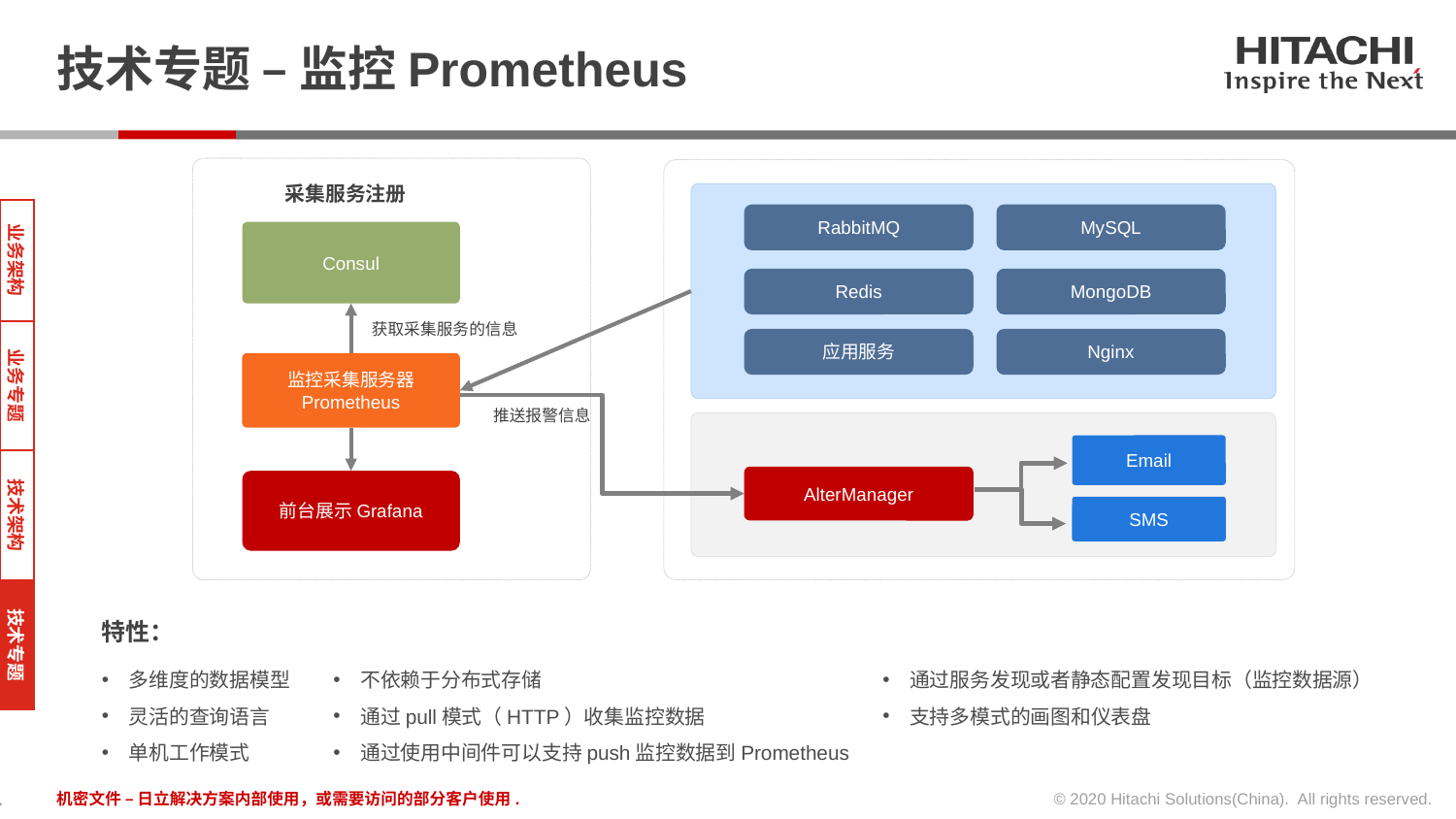

# 技术专题 – 监控Prometheus
Consul

采集服务注册

RabbitMQ
MySQL
业务架构
Redis
MongoDB
监控采集服务器
Prometheus
获取采集服务的信息
应用服务
Nginx
业务专题
AlterManager
Email
推送报警信息
前台展示Grafana

SMS
技术架构
特性：
技术专题
多维度的数据模型
灵活的查询语言
单机工作模式
不依赖于分布式存储
通过pull模式（HTTP）收集监控数据
通过使用中间件可以支持push监控数据到Prometheus
通过服务发现或者静态配置发现目标（监控数据源）
支持多模式的画图和仪表盘